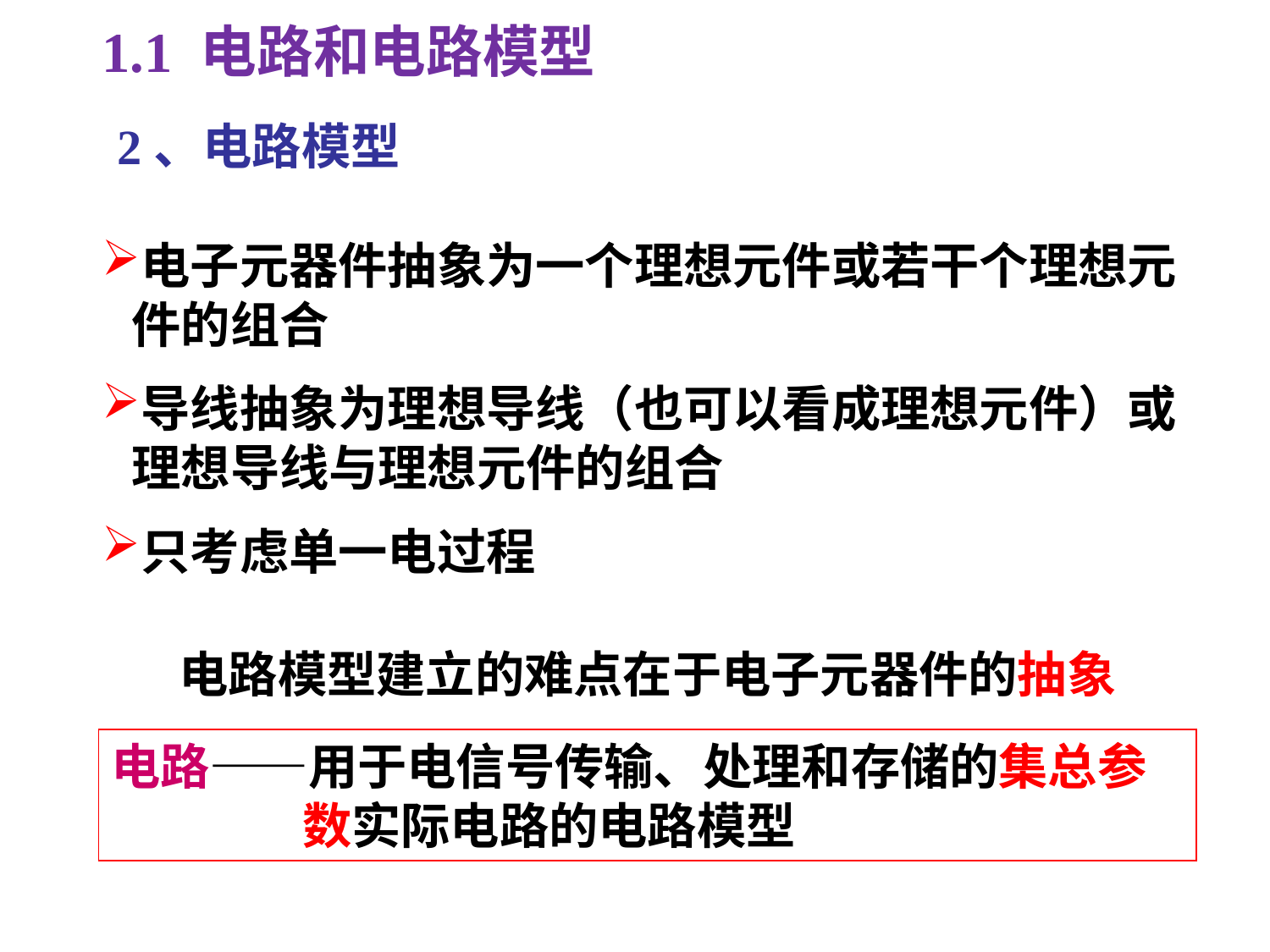

1.1 电路和电路模型
2、电路模型
电子元器件抽象为一个理想元件或若干个理想元件的组合
导线抽象为理想导线（也可以看成理想元件）或理想导线与理想元件的组合
只考虑单一电过程
电路模型建立的难点在于电子元器件的抽象
电路——用于电信号传输、处理和存储的集总参
                数实际电路的电路模型